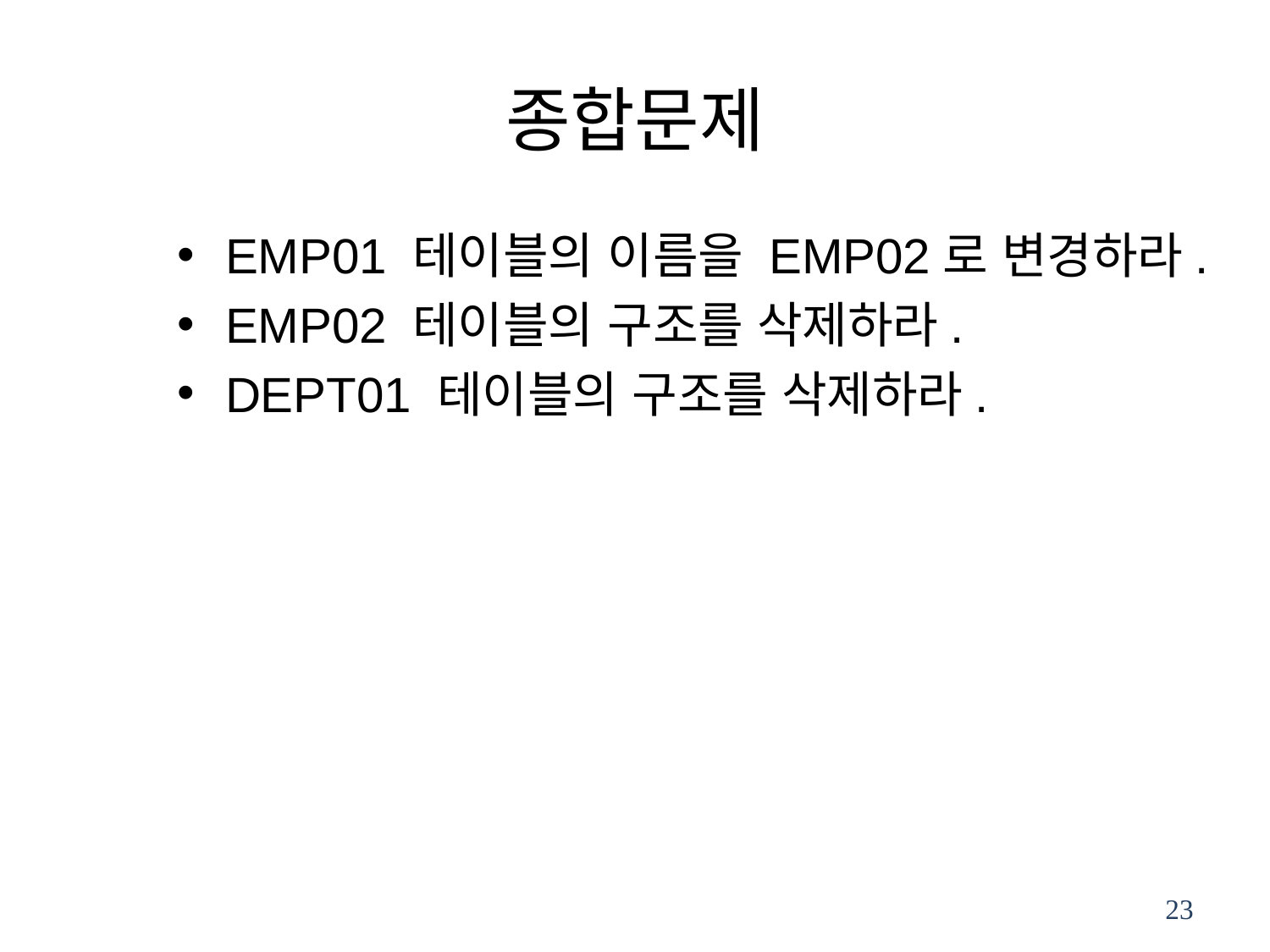

# 종합문제

EMP01 테이블의 이름을 EMP02로 변경하라.
EMP02 테이블의 구조를 삭제하라.
DEPT01 테이블의 구조를 삭제하라.

23